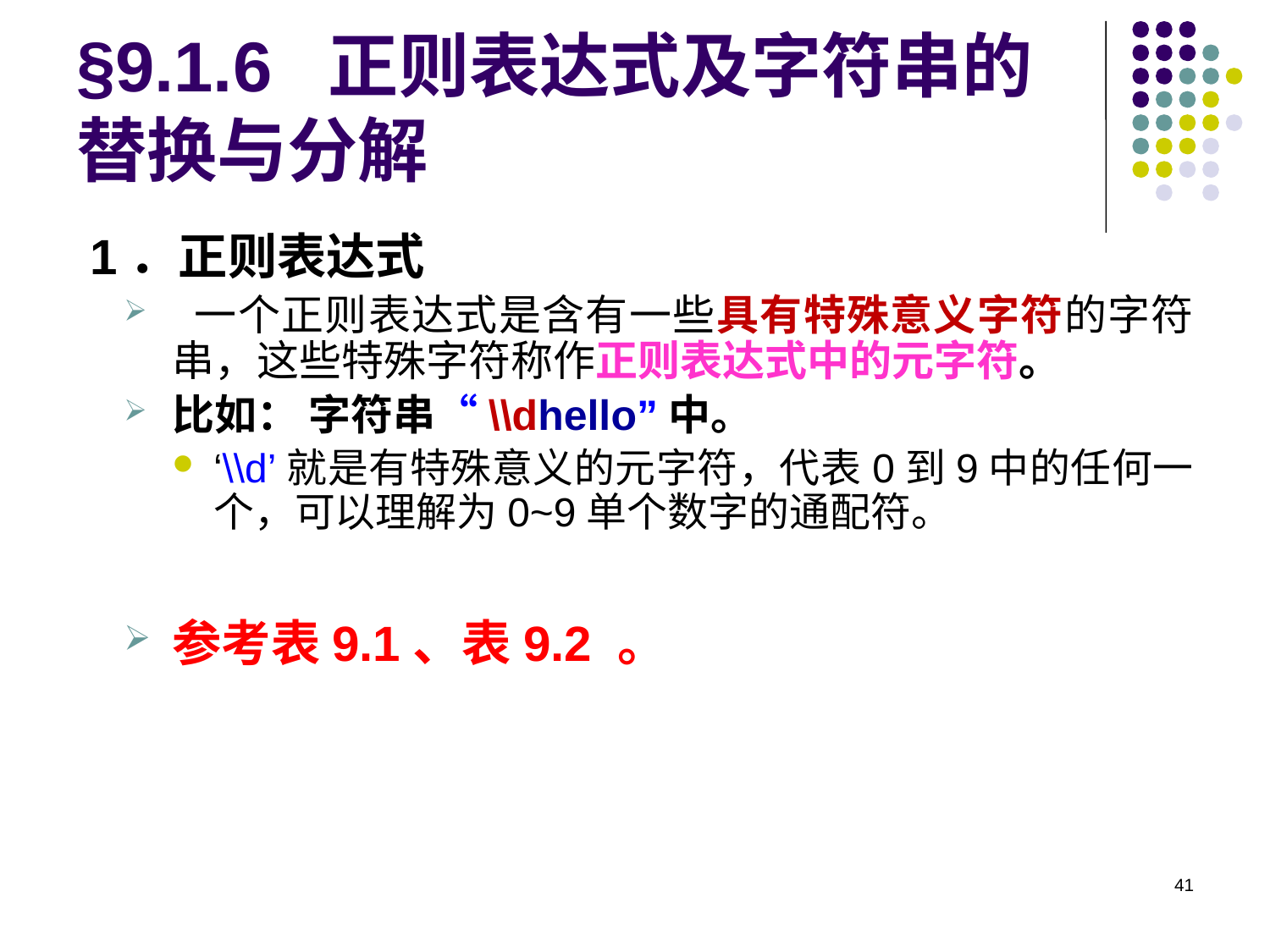

# §9.1.6  正则表达式及字符串的替换与分解
 1．正则表达式
 一个正则表达式是含有一些具有特殊意义字符的字符串，这些特殊字符称作正则表达式中的元字符。
比如： 字符串“\\dhello”中。
‘\\d’就是有特殊意义的元字符，代表0到9中的任何一个，可以理解为0~9单个数字的通配符。

参考表9.1、表9.2 。

41